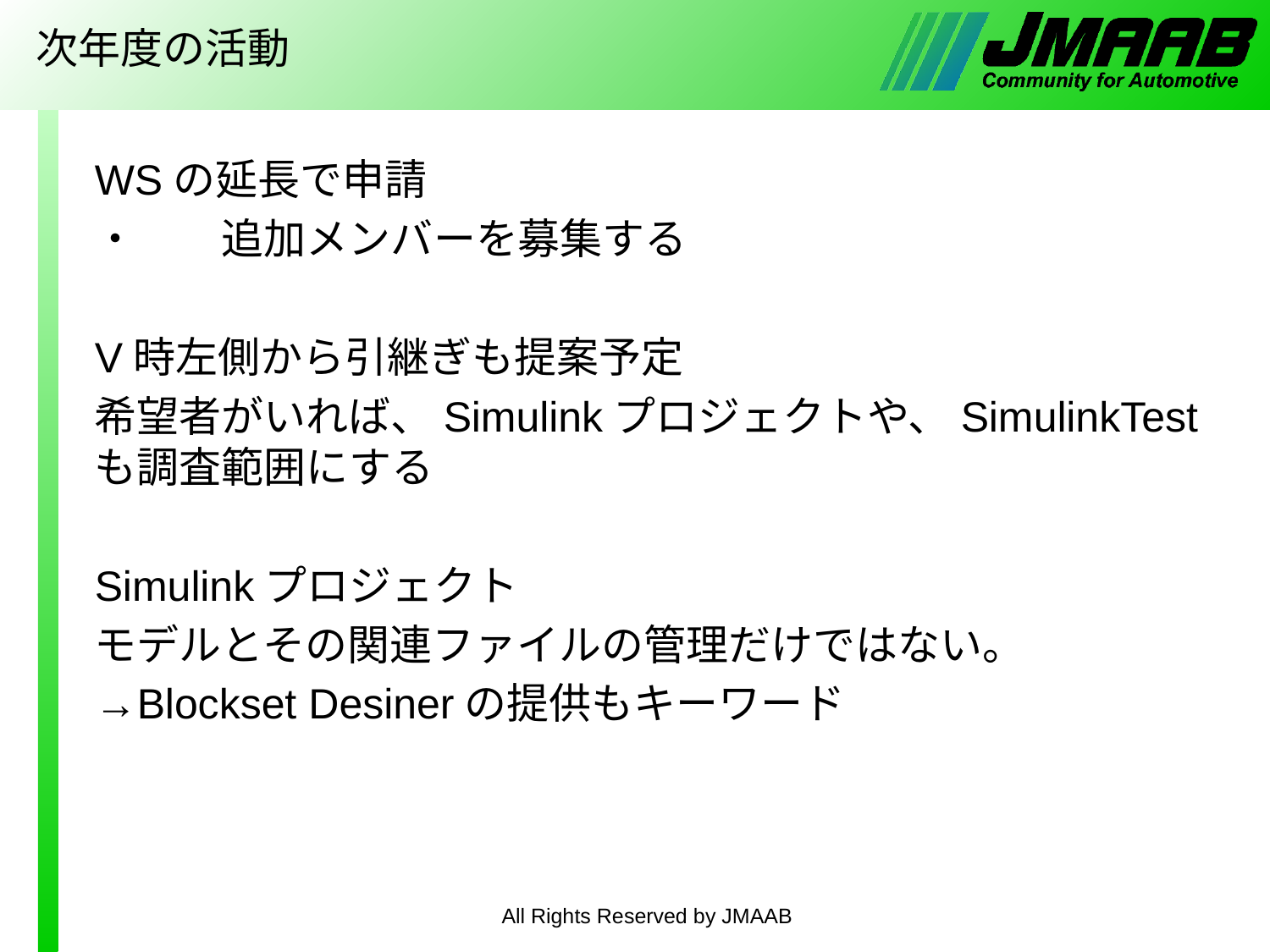

# 次年度の活動
WSの延長で申請
・　　追加メンバーを募集する

V時左側から引継ぎも提案予定
希望者がいれば、Simulinkプロジェクトや、SimulinkTestも調査範囲にする

Simulinkプロジェクト
モデルとその関連ファイルの管理だけではない。
→Blockset Desinerの提供もキーワード